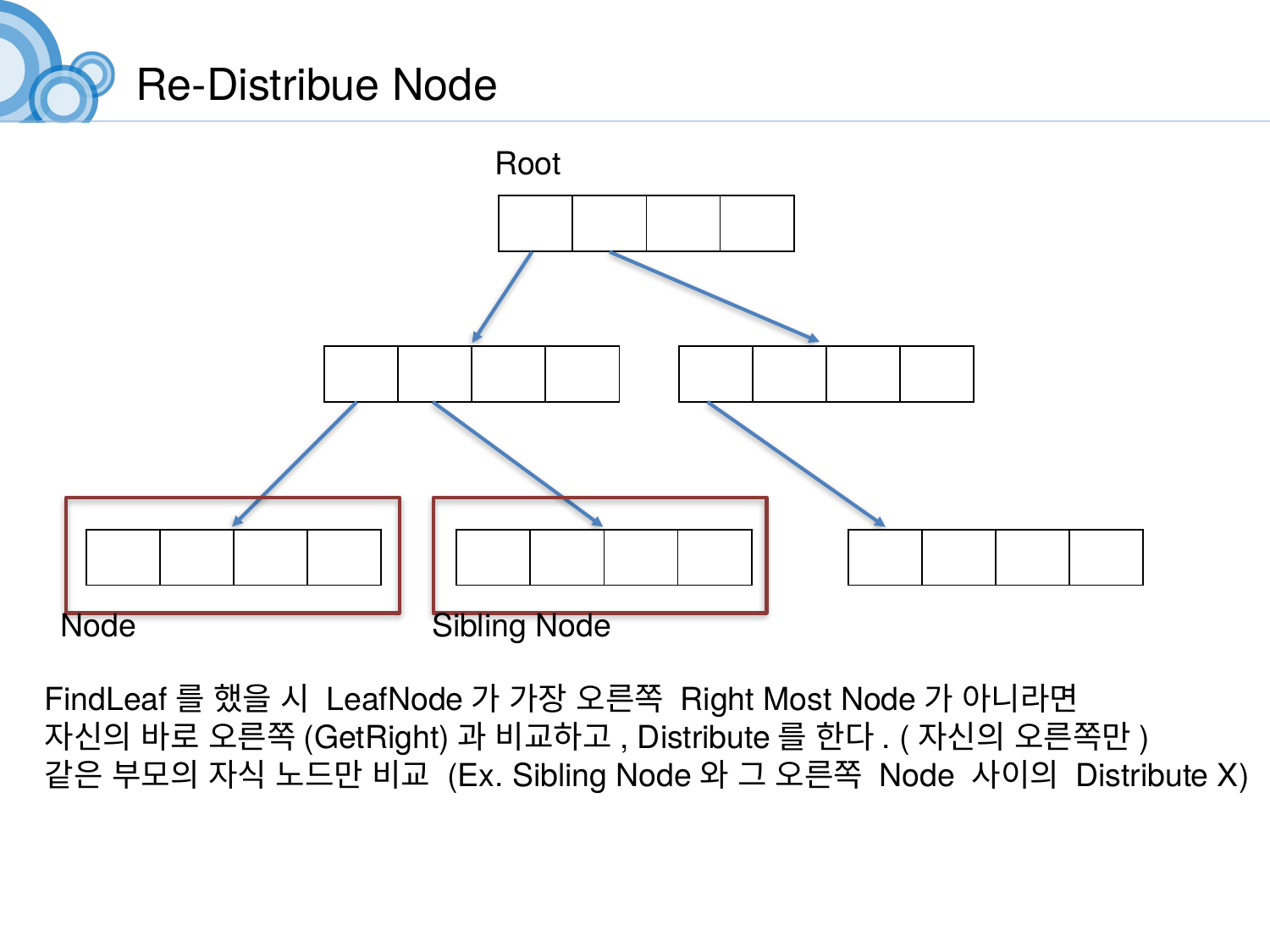

Re-Distribue Node
Root
|  |  |  |  |
| --- | --- | --- | --- |

|  |  |  |  |
| --- | --- | --- | --- |
|  |  |  |  |
| --- | --- | --- | --- |

|  |  |  |  |
| --- | --- | --- | --- |
|  |  |  |  |
| --- | --- | --- | --- |
|  |  |  |  |
| --- | --- | --- | --- |
Node
Sibling Node
FindLeaf를 했을 시 LeafNode가 가장 오른쪽 Right Most Node가 아니라면
자신의 바로 오른쪽(GetRight)과 비교하고, Distribute를 한다. (자신의 오른쪽만)
같은 부모의 자식 노드만 비교 (Ex. Sibling Node와 그 오른쪽 Node 사이의 Distribute X)